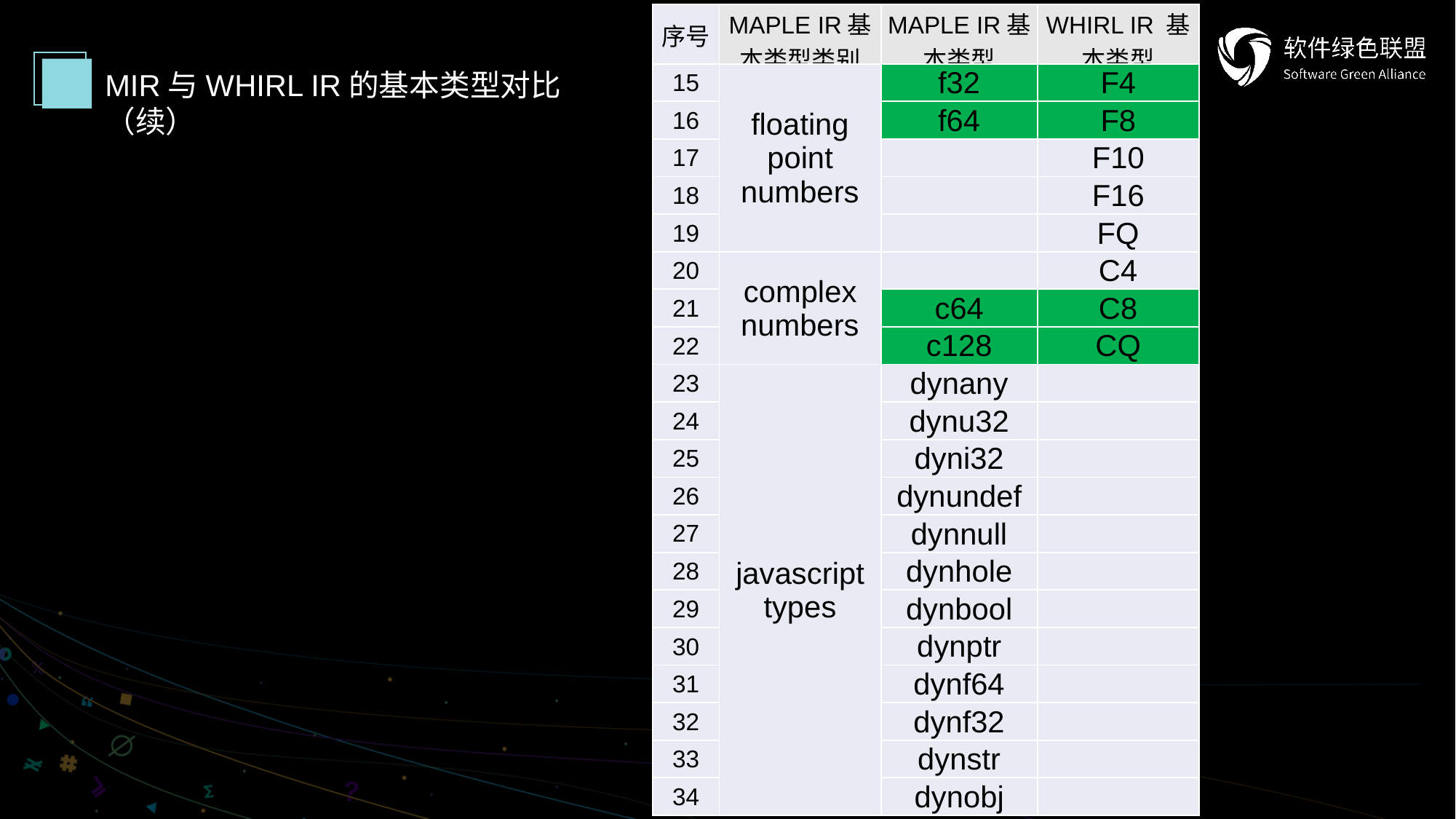

| 序号 | MAPLE IR基本类型类别 | MAPLE IR基本类型 | WHIRL IR 基本类型 |
| --- | --- | --- | --- |
| 15 | floating point numbers | f32 | F4 |
| 16 |  | f64 | F8 |
| 17 |  |  | F10 |
| 18 |  |  | F16 |
| 19 |  |  | FQ |
| 20 | complex numbers |  | C4 |
| 21 |  | c64 | C8 |
| 22 |  | c128 | CQ |
| 23 | javascript types | dynany |  |
| 24 |  | dynu32 |  |
| 25 |  | dyni32 |  |
| 26 |  | dynundef |  |
| 27 |  | dynnull |  |
| 28 |  | dynhole |  |
| 29 |  | dynbool |  |
| 30 |  | dynptr |  |
| 31 |  | dynf64 |  |
| 32 |  | dynf32 |  |
| 33 |  | dynstr |  |
| 34 |  | dynobj |  |

MIR与WHIRL IR的基本类型对比（续）